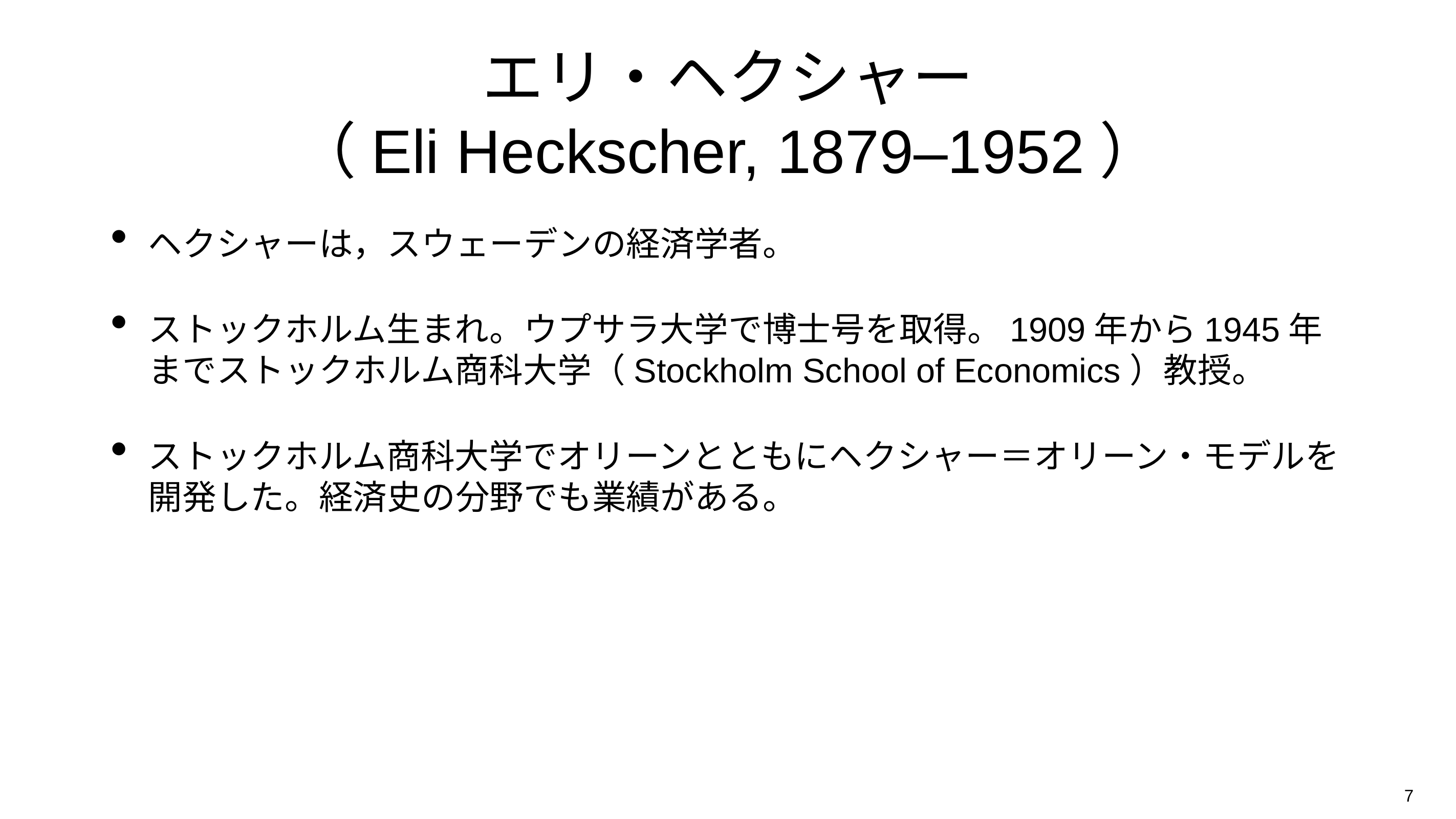

# エリ・ヘクシャー （Eli Heckscher, 1879–1952）
ヘクシャーは，スウェーデンの経済学者。
ストックホルム生まれ。ウプサラ大学で博士号を取得。1909年から1945年までストックホルム商科大学（Stockholm School of Economics）教授。
ストックホルム商科大学でオリーンとともにヘクシャー＝オリーン・モデルを開発した。経済史の分野でも業績がある。
7